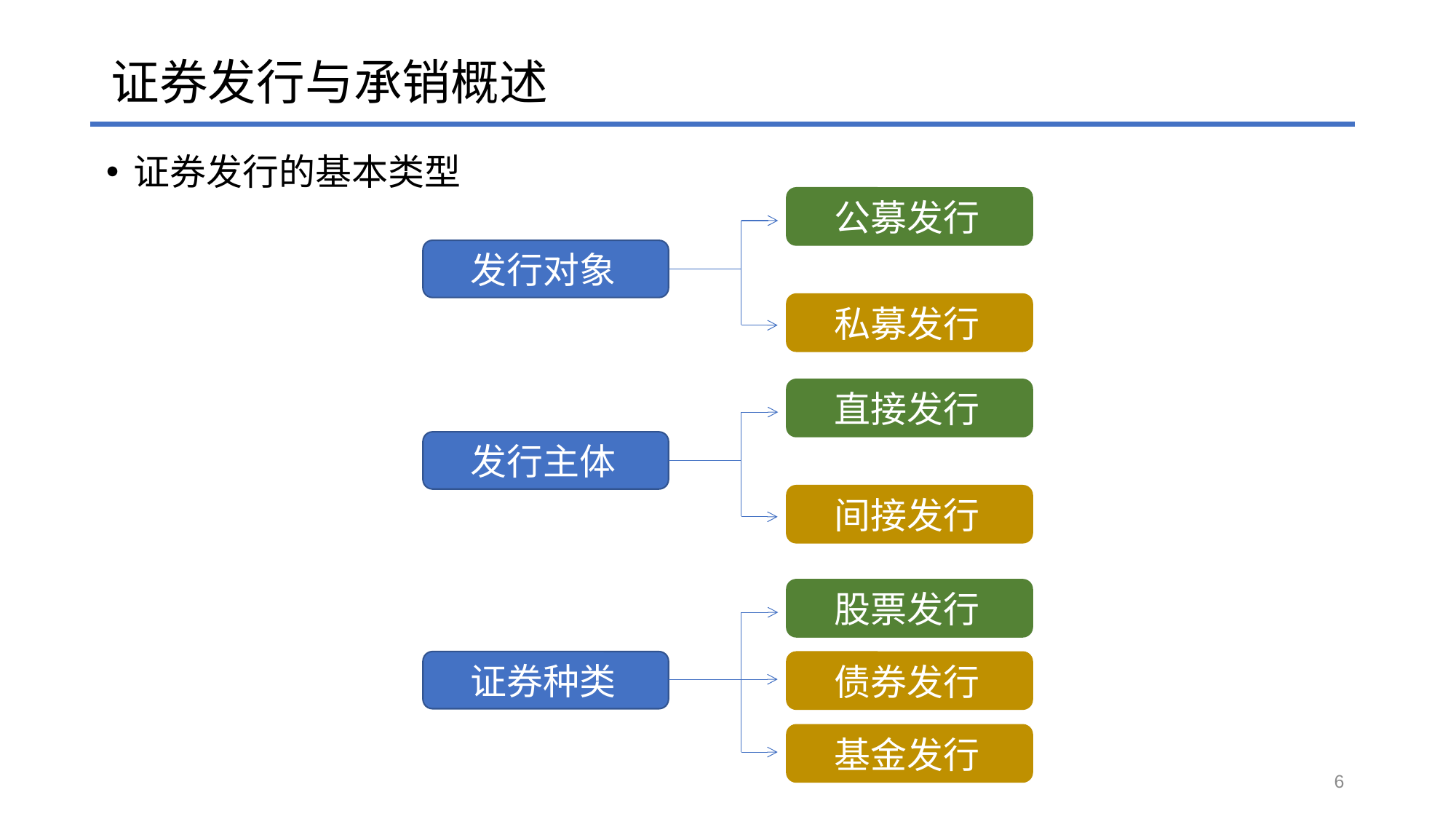

# 证券发行与承销概述
证券发行的基本类型

公募发行

发行对象

私募发行

直接发行

发行主体

间接发行

股票发行

证券种类

债券发行

基金发行
6